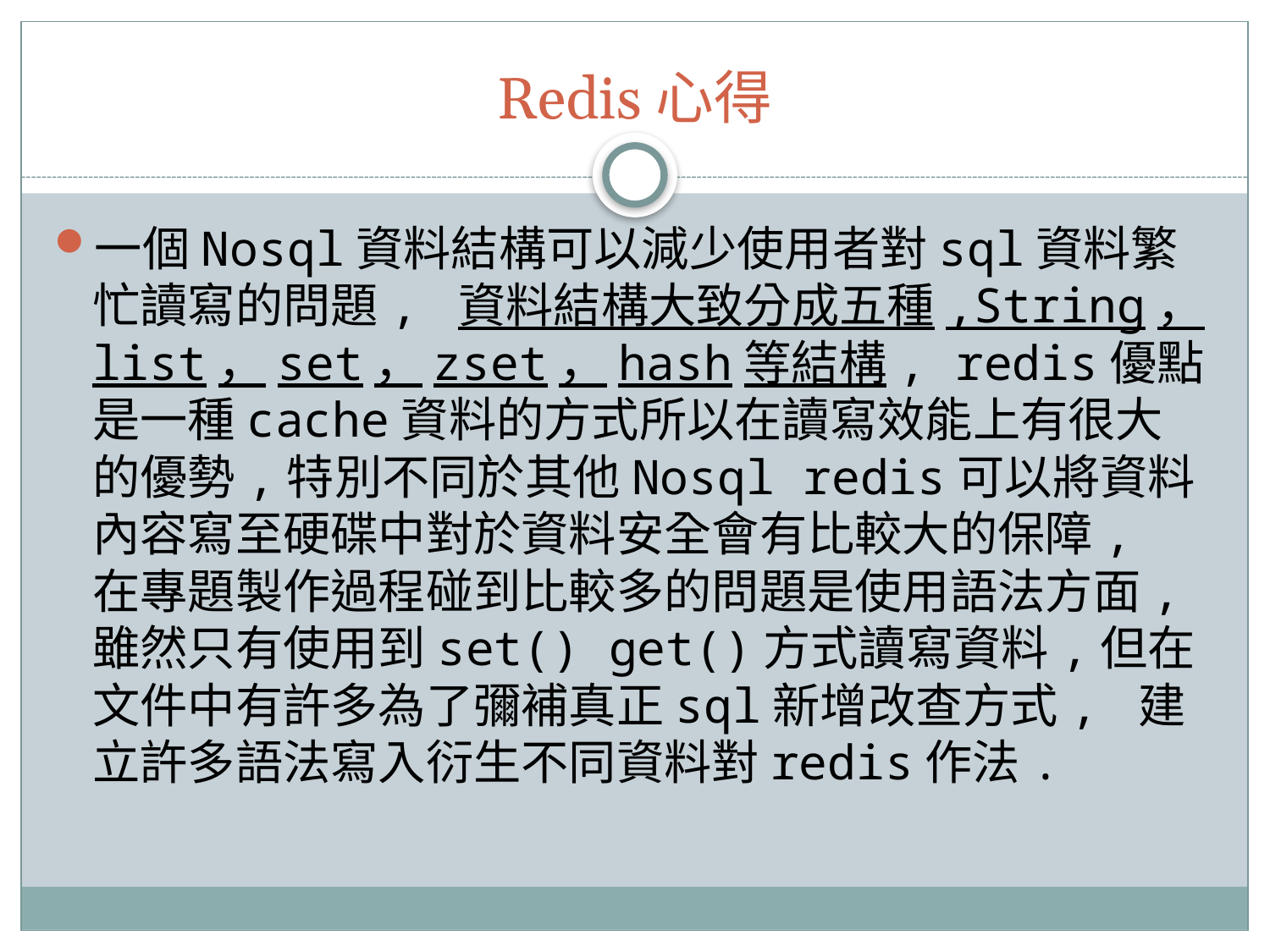

# Redis心得
一個Nosql資料結構可以減少使用者對sql資料繁忙讀寫的問題, 資料結構大致分成五種,String， list，set，zset，hash等結構, redis優點是一種cache資料的方式所以在讀寫效能上有很大的優勢,特別不同於其他Nosql redis可以將資料內容寫至硬碟中對於資料安全會有比較大的保障, 在專題製作過程碰到比較多的問題是使用語法方面,雖然只有使用到set() get()方式讀寫資料,但在文件中有許多為了彌補真正sql新增改查方式, 建立許多語法寫入衍生不同資料對redis作法.